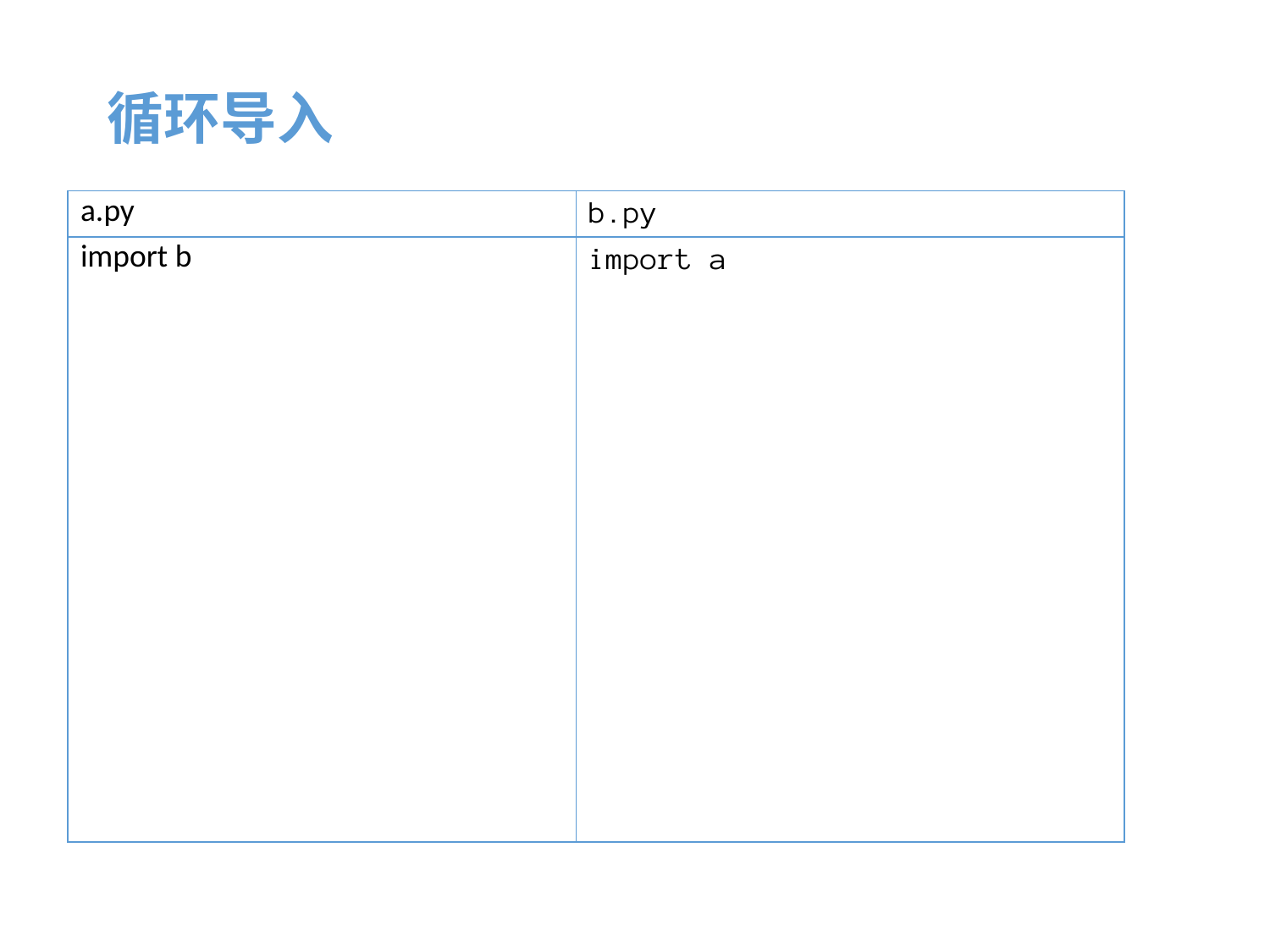

循环导入
| a.py | b.py |
| --- | --- |
| import b | import a |